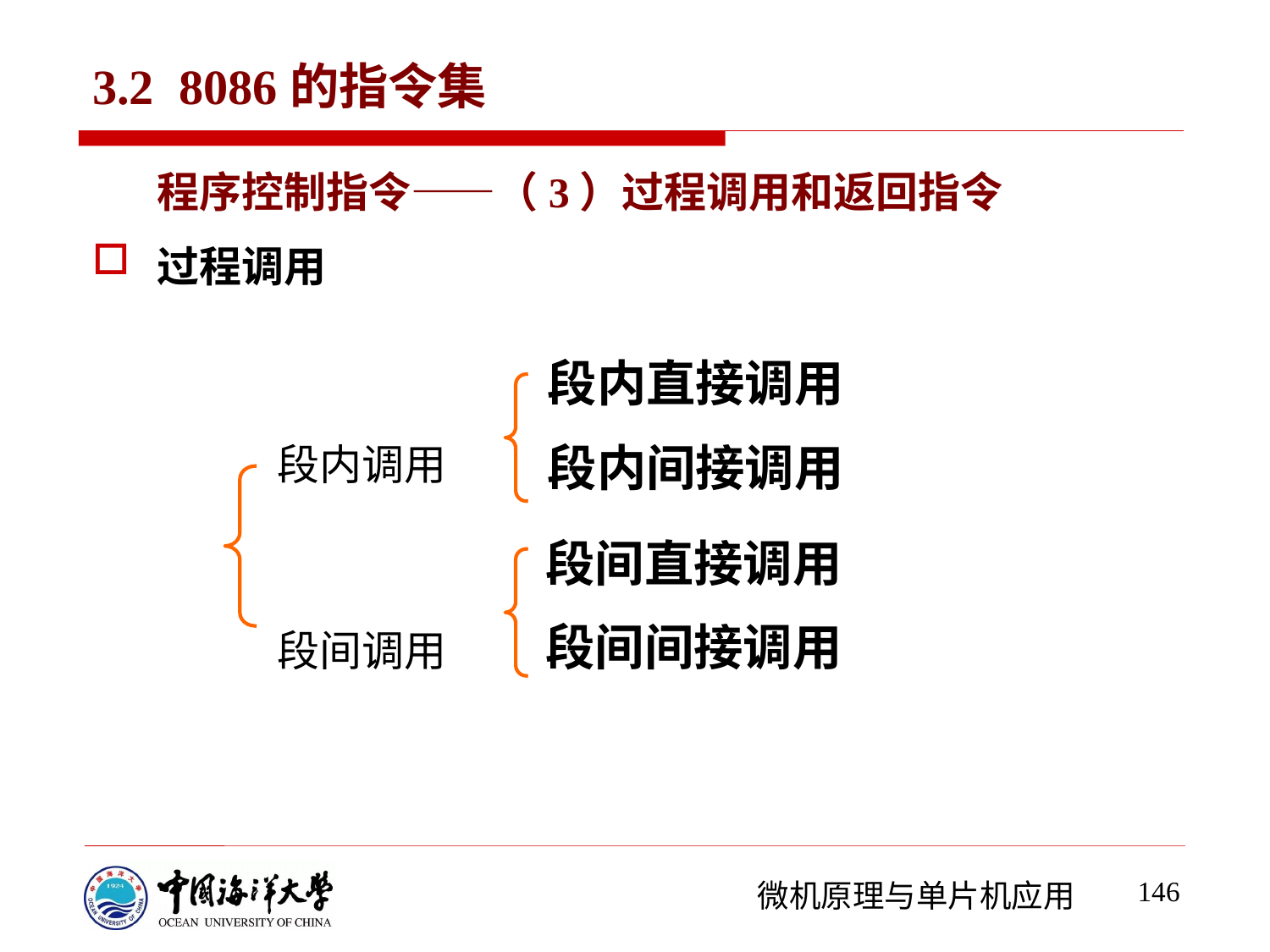

# 3.2  8086的指令集
程序控制指令——（3）过程调用和返回指令
过程调用

段内直接调用
段内间接调用

段内调用

段间调用

段间直接调用
段间间接调用

146